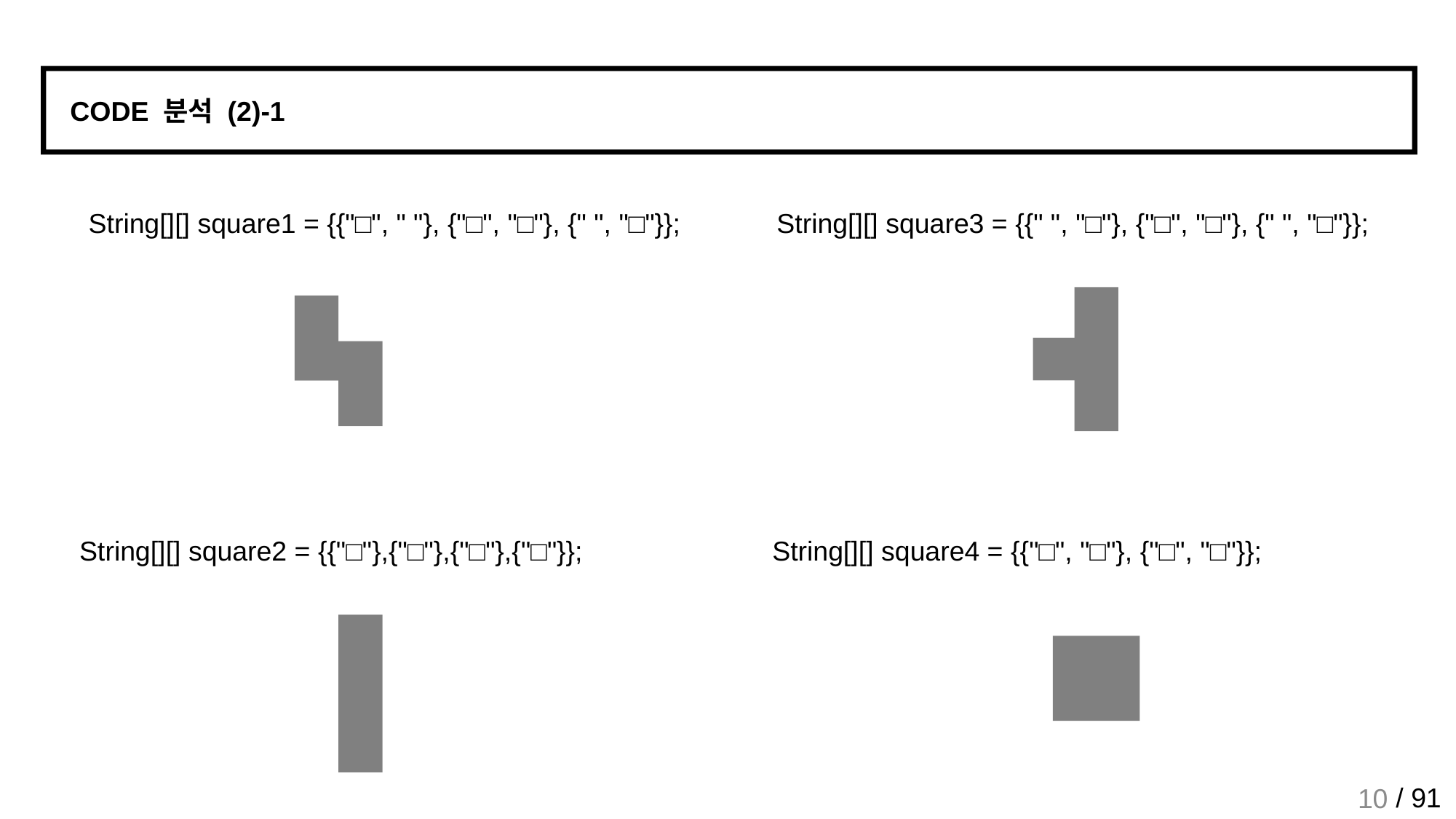

CODE 분석 (2)-1
String[][] square1 = {{"□", " "}, {"□", "□"}, {" ", "□"}};
String[][] square3 = {{" ", "□"}, {"□", "□"}, {" ", "□"}};

String[][] square2 = {{"□"},{"□"},{"□"},{"□"}};
String[][] square4 = {{"□", "□"}, {"□", "□"}};

10